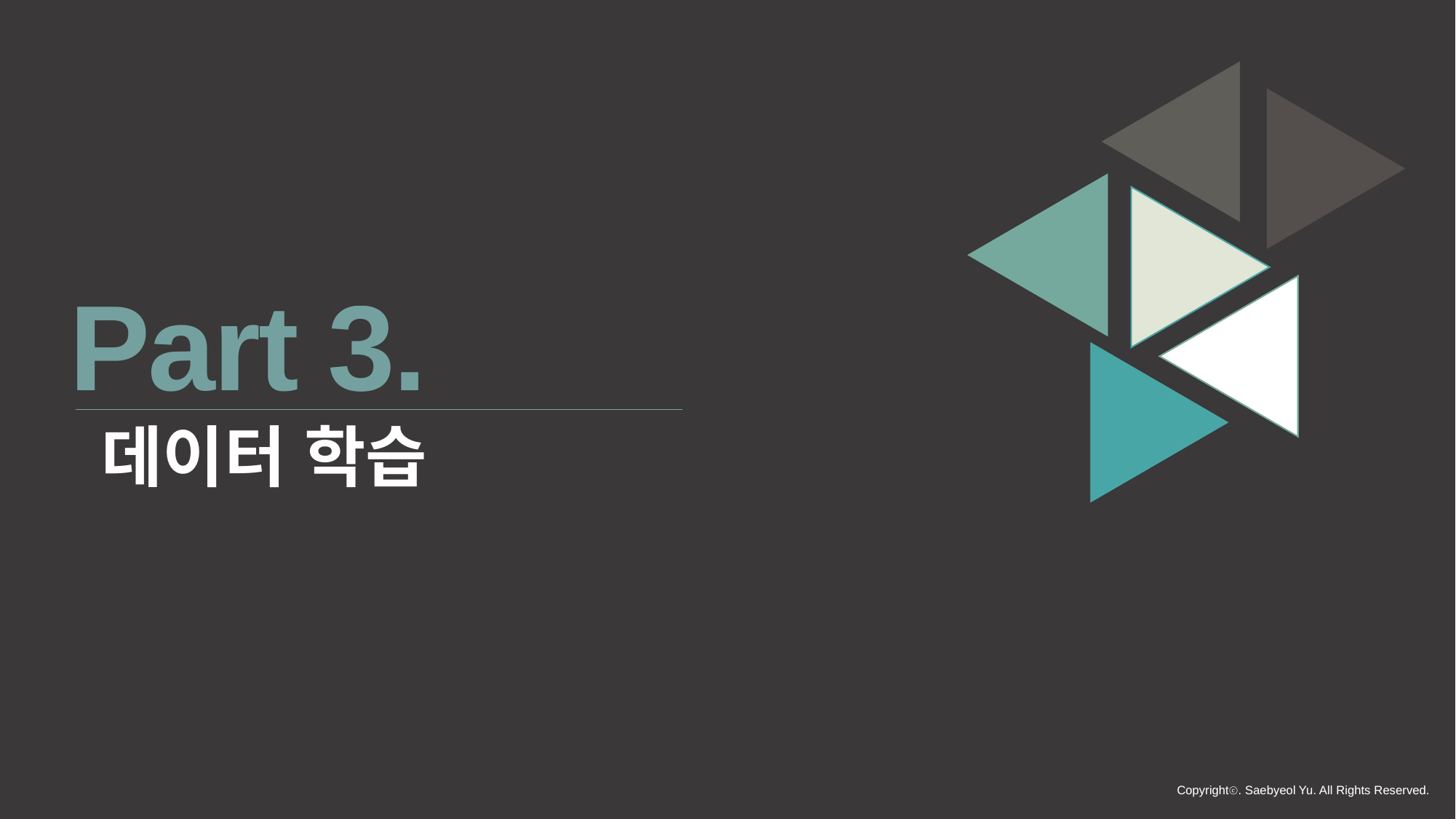

Part 3.
데이터 학습
Copyrightⓒ. Saebyeol Yu. All Rights Reserved.